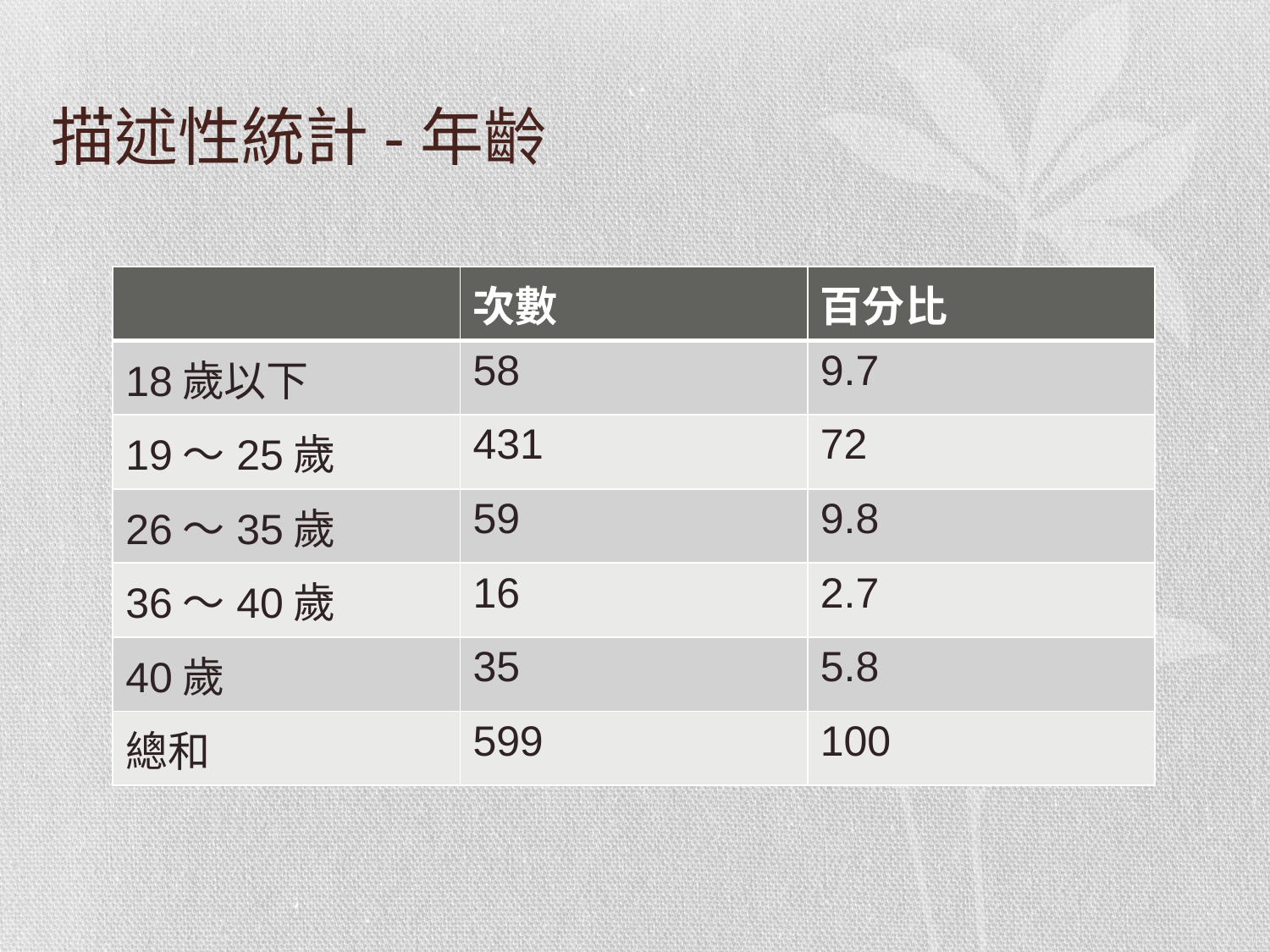

# 描述性統計-年齡
|  | 次數 | 百分比 |
| --- | --- | --- |
| 18歲以下 | 58 | 9.7 |
| 19～25歲 | 431 | 72 |
| 26～35歲 | 59 | 9.8 |
| 36～40歲 | 16 | 2.7 |
| 40歲 | 35 | 5.8 |
| 總和 | 599 | 100 |